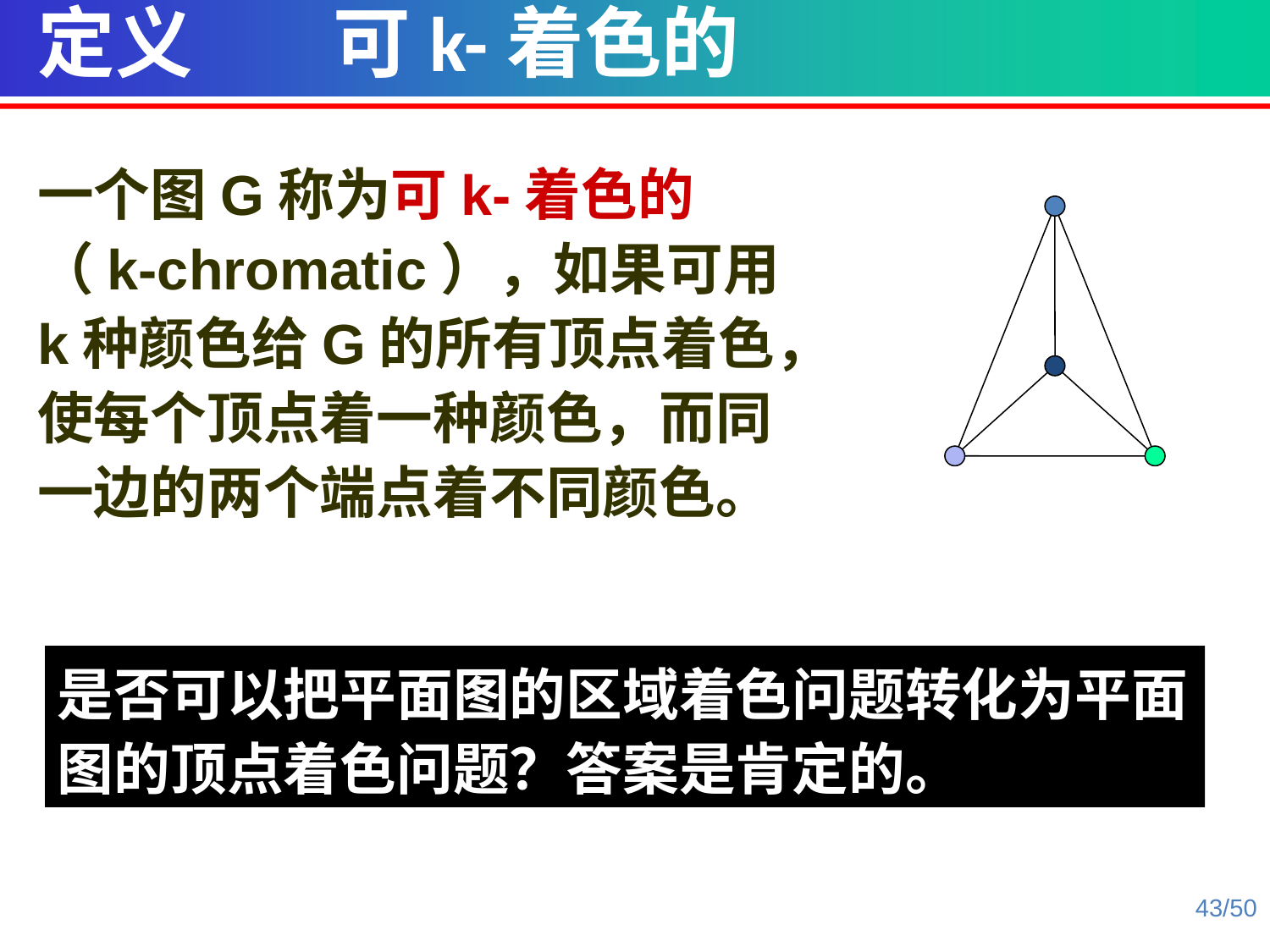

定义        可k-着色的
一个图G称为可k-着色的（k-chromatic），如果可用k种颜色给G的所有顶点着色，使每个顶点着一种颜色，而同一边的两个端点着不同颜色。

是否可以把平面图的区域着色问题转化为平面图的顶点着色问题？答案是肯定的。
43/50